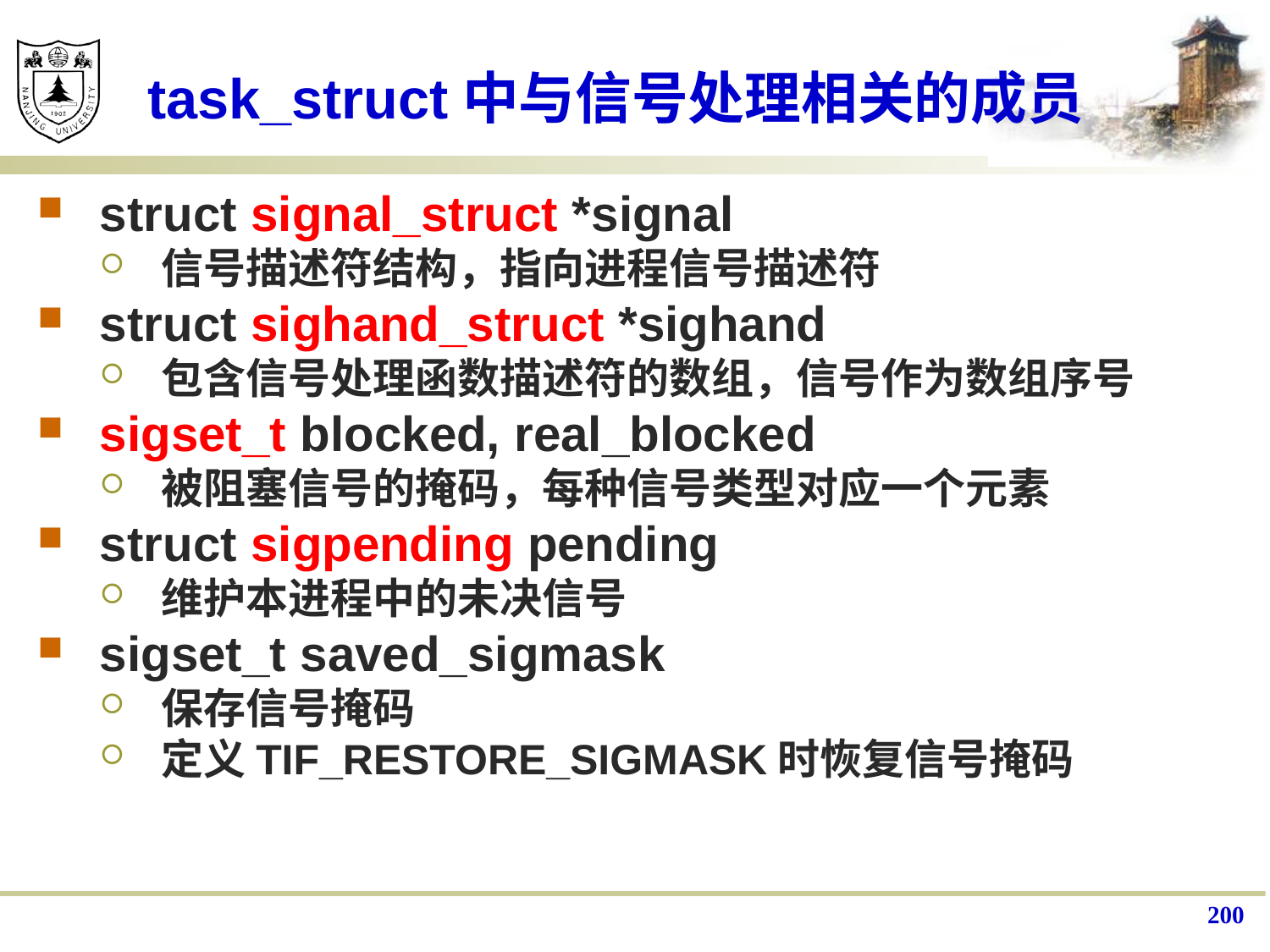

# task_struct中与信号处理相关的成员
struct signal_struct *signal
信号描述符结构，指向进程信号描述符
struct sighand_struct *sighand
包含信号处理函数描述符的数组，信号作为数组序号
sigset_t blocked, real_blocked
被阻塞信号的掩码，每种信号类型对应一个元素
struct sigpending pending
维护本进程中的未决信号
sigset_t saved_sigmask
保存信号掩码
定义TIF_RESTORE_SIGMASK时恢复信号掩码
200